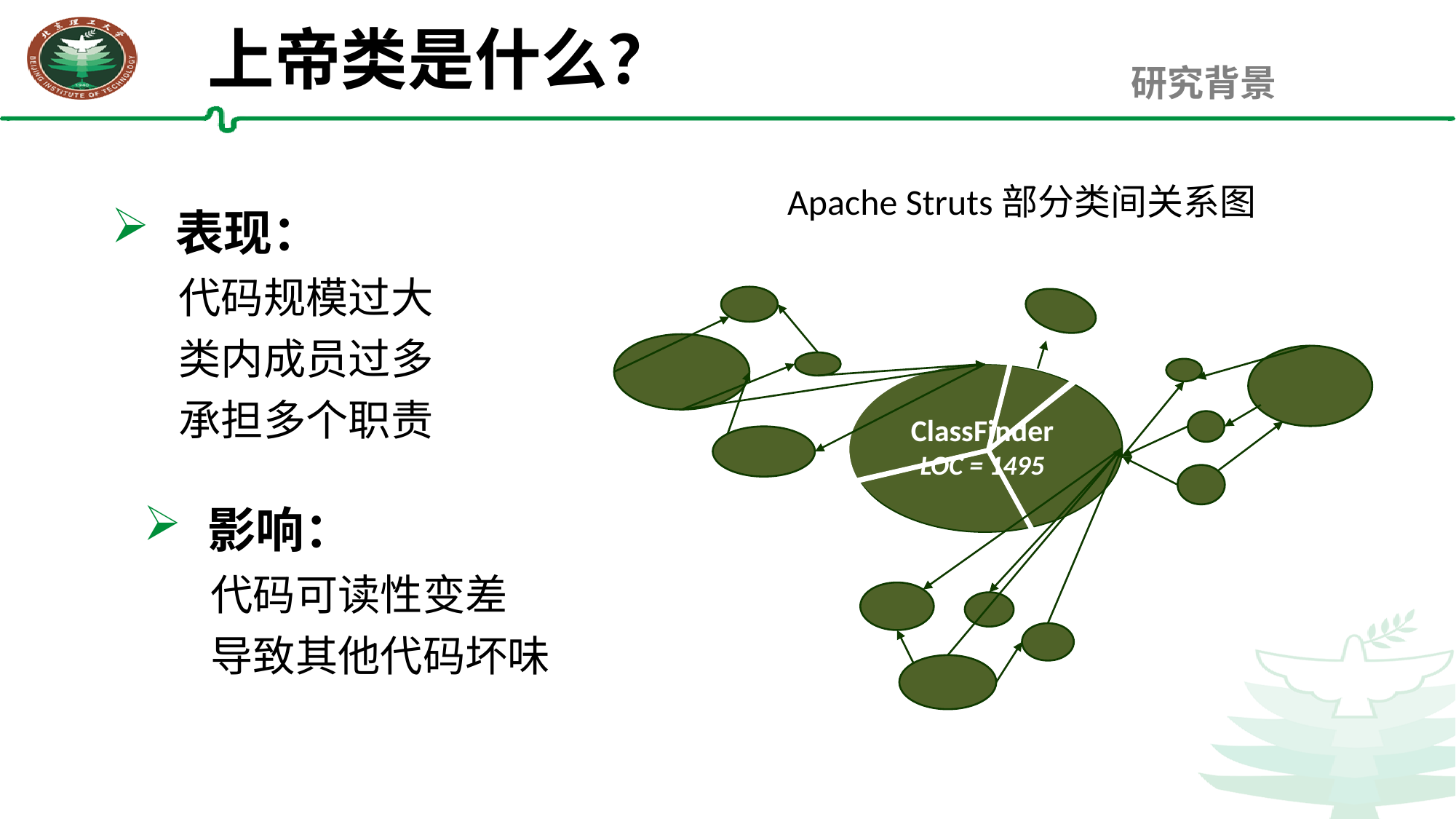

上帝类是什么？
研究背景
Apache Struts部分类间关系图
 表现：
      代码规模过大
      类内成员过多
      承担多个职责

ClassFinder
LOC = 1495
 影响：
      代码可读性变差
      导致其他代码坏味